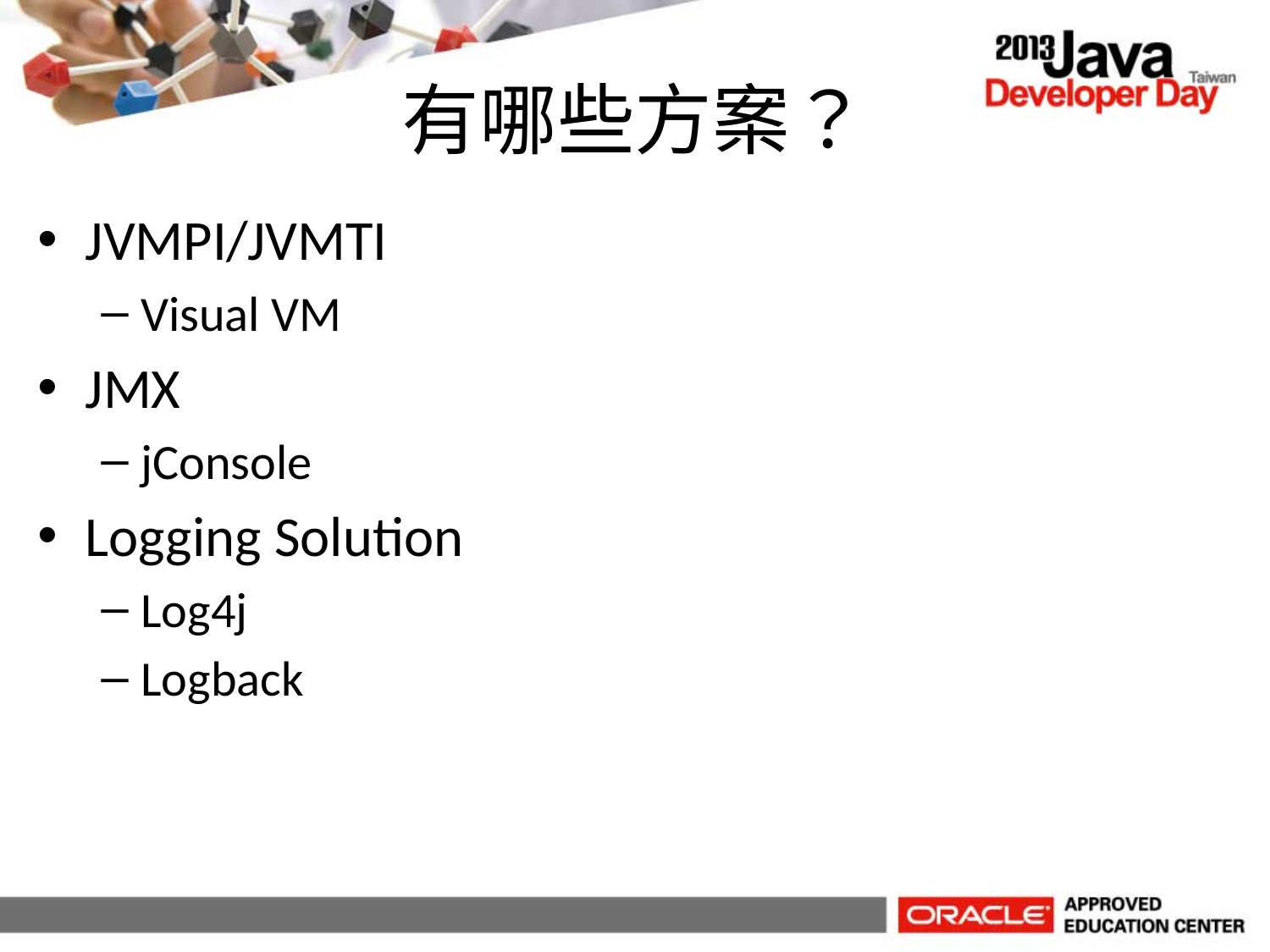

# 有哪些方案？
JVMPI/JVMTI
Visual VM
JMX
jConsole
Logging Solution
Log4j
Logback